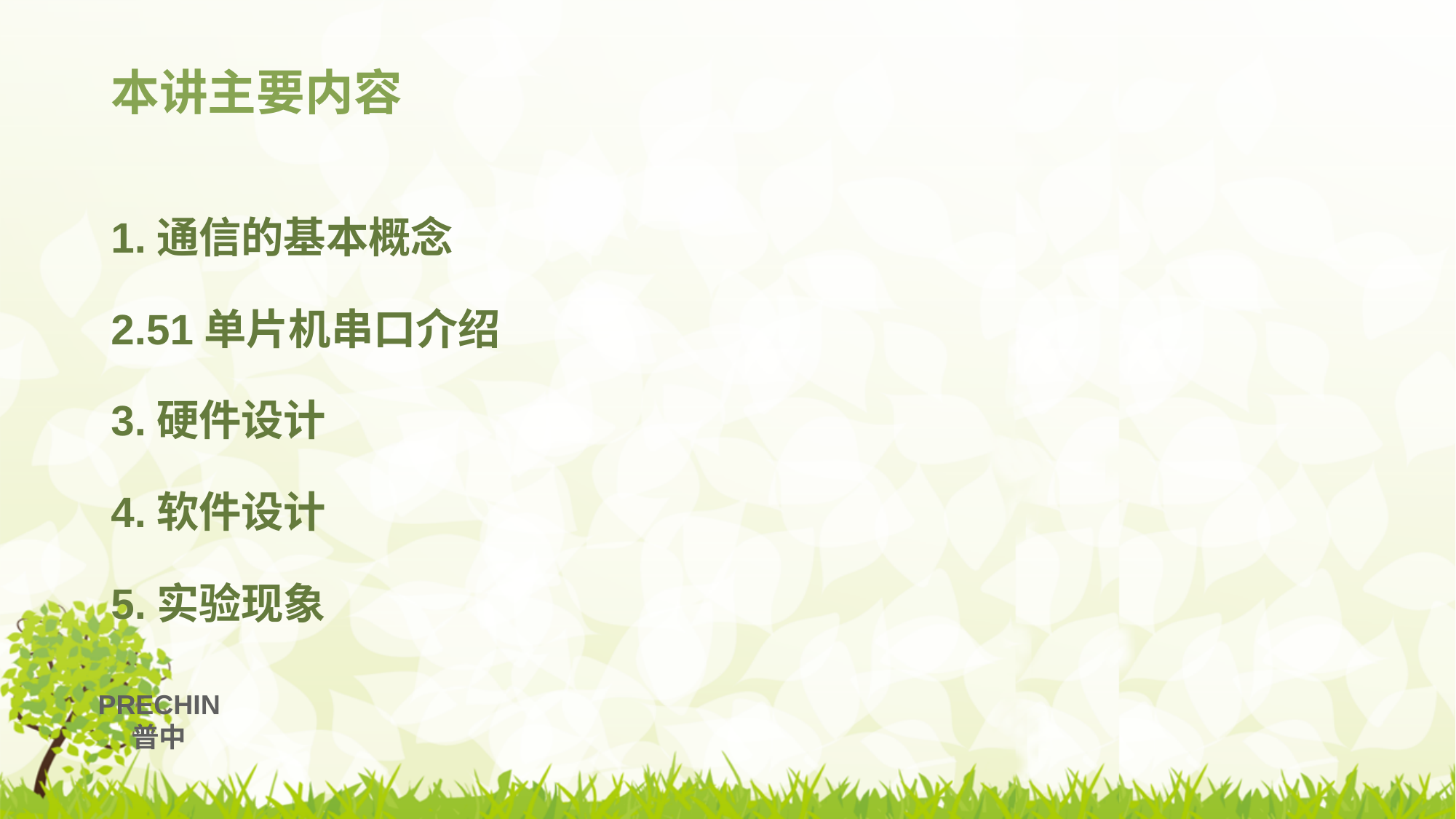

# 本讲主要内容
1.通信的基本概念
2.51单片机串口介绍
3.硬件设计
4.软件设计
5.实验现象